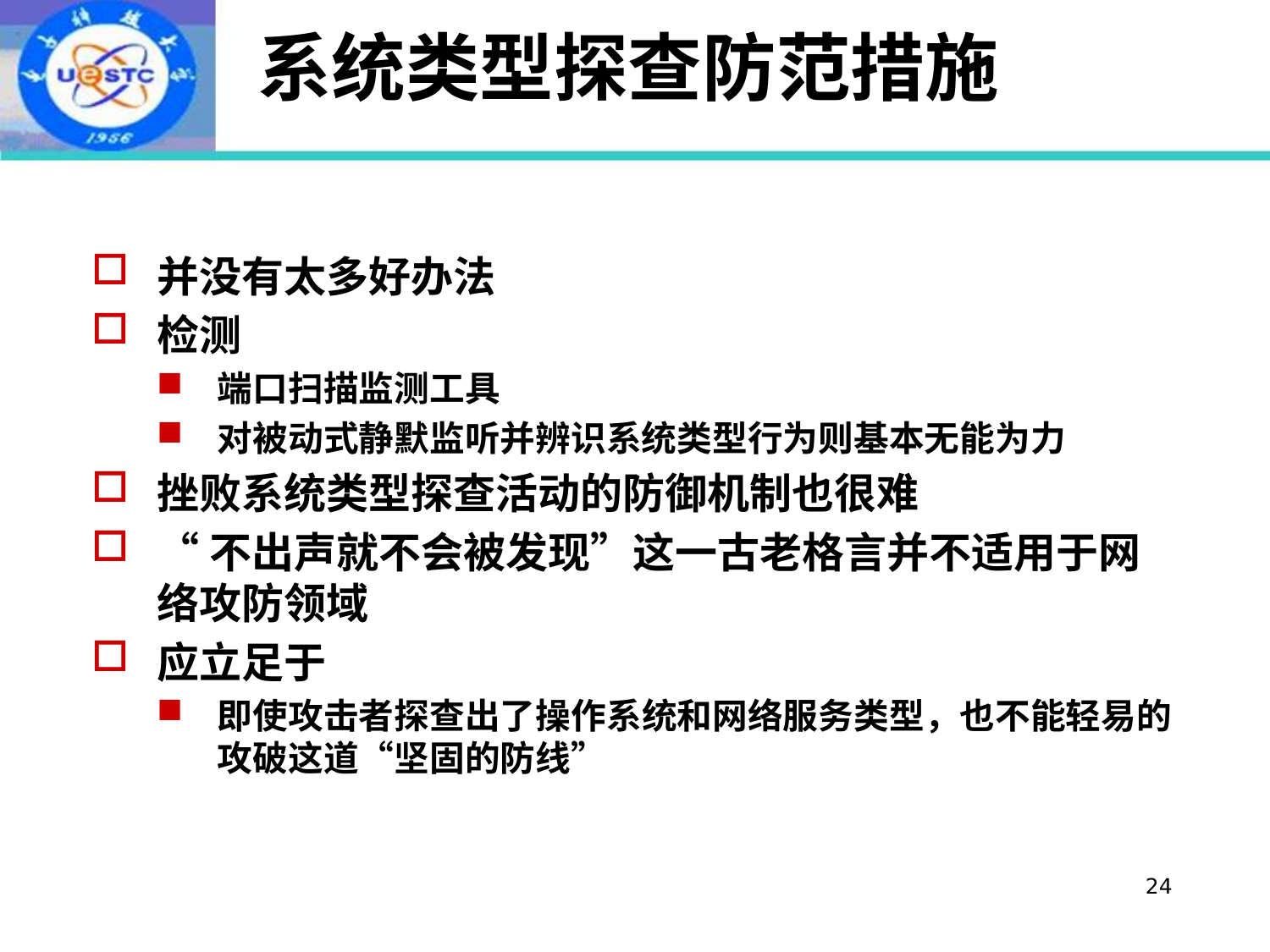

# 系统类型探查防范措施
并没有太多好办法
检测
端口扫描监测工具
对被动式静默监听并辨识系统类型行为则基本无能为力
挫败系统类型探查活动的防御机制也很难
“不出声就不会被发现”这一古老格言并不适用于网络攻防领域
应立足于
即使攻击者探查出了操作系统和网络服务类型，也不能轻易的攻破这道“坚固的防线”

24